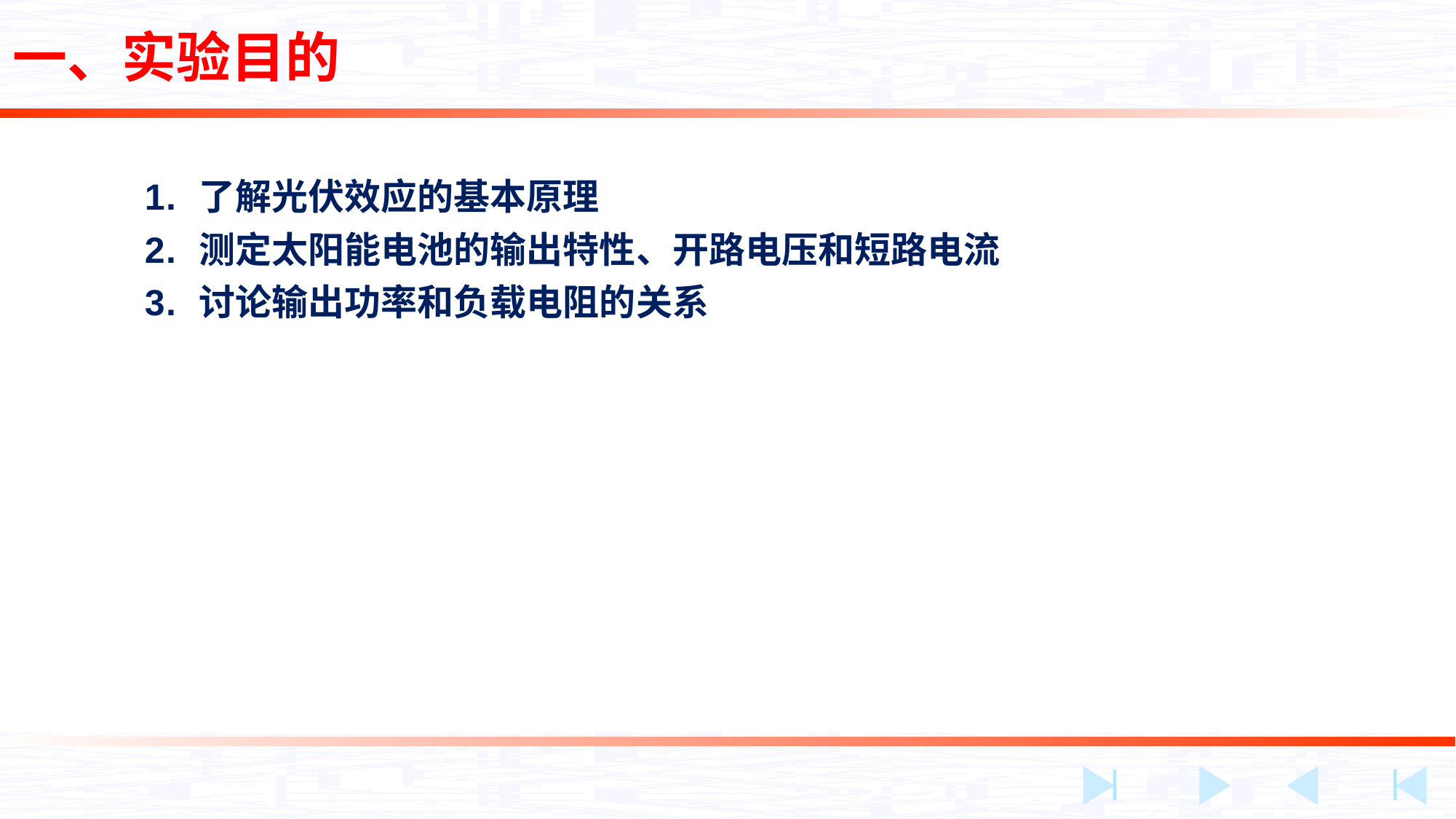

一、实验目的
了解光伏效应的基本原理
测定太阳能电池的输出特性、开路电压和短路电流
讨论输出功率和负载电阻的关系